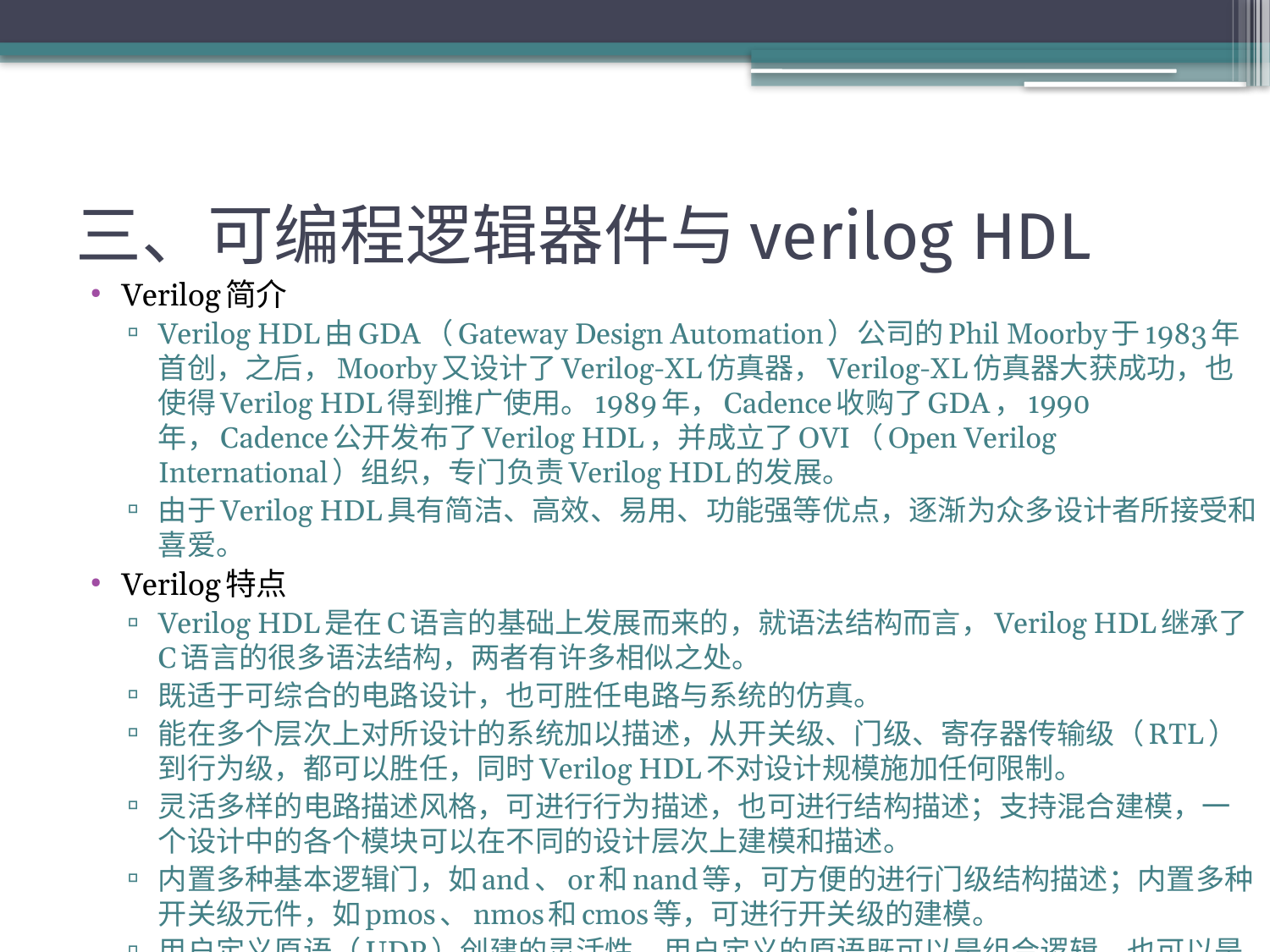

# 三、可编程逻辑器件与verilog HDL
Verilog简介
Verilog HDL由GDA（Gateway Design Automation）公司的Phil Moorby于1983年首创，之后，Moorby又设计了Verilog-XL仿真器，Verilog-XL仿真器大获成功，也使得Verilog HDL得到推广使用。1989年，Cadence收购了GDA，1990年，Cadence公开发布了Verilog HDL，并成立了OVI（Open Verilog International）组织，专门负责Verilog HDL的发展。
由于Verilog HDL具有简洁、高效、易用、功能强等优点，逐渐为众多设计者所接受和喜爱。
Verilog特点
Verilog HDL是在C语言的基础上发展而来的，就语法结构而言，Verilog HDL继承了C语言的很多语法结构，两者有许多相似之处。
既适于可综合的电路设计，也可胜任电路与系统的仿真。
能在多个层次上对所设计的系统加以描述，从开关级、门级、寄存器传输级（RTL）到行为级，都可以胜任，同时Verilog HDL不对设计规模施加任何限制。
灵活多样的电路描述风格，可进行行为描述，也可进行结构描述；支持混合建模，一个设计中的各个模块可以在不同的设计层次上建模和描述。
内置多种基本逻辑门，如and、or和nand等，可方便的进行门级结构描述；内置多种开关级元件，如pmos、nmos和cmos等，可进行开关级的建模。
用户定义原语（UDP）创建的灵活性。用户定义的原语既可以是组合逻辑，也可以是时序逻辑；通过编程语言接口（PLI）机制可进一步扩展Verilog HDL语言的描述能力。